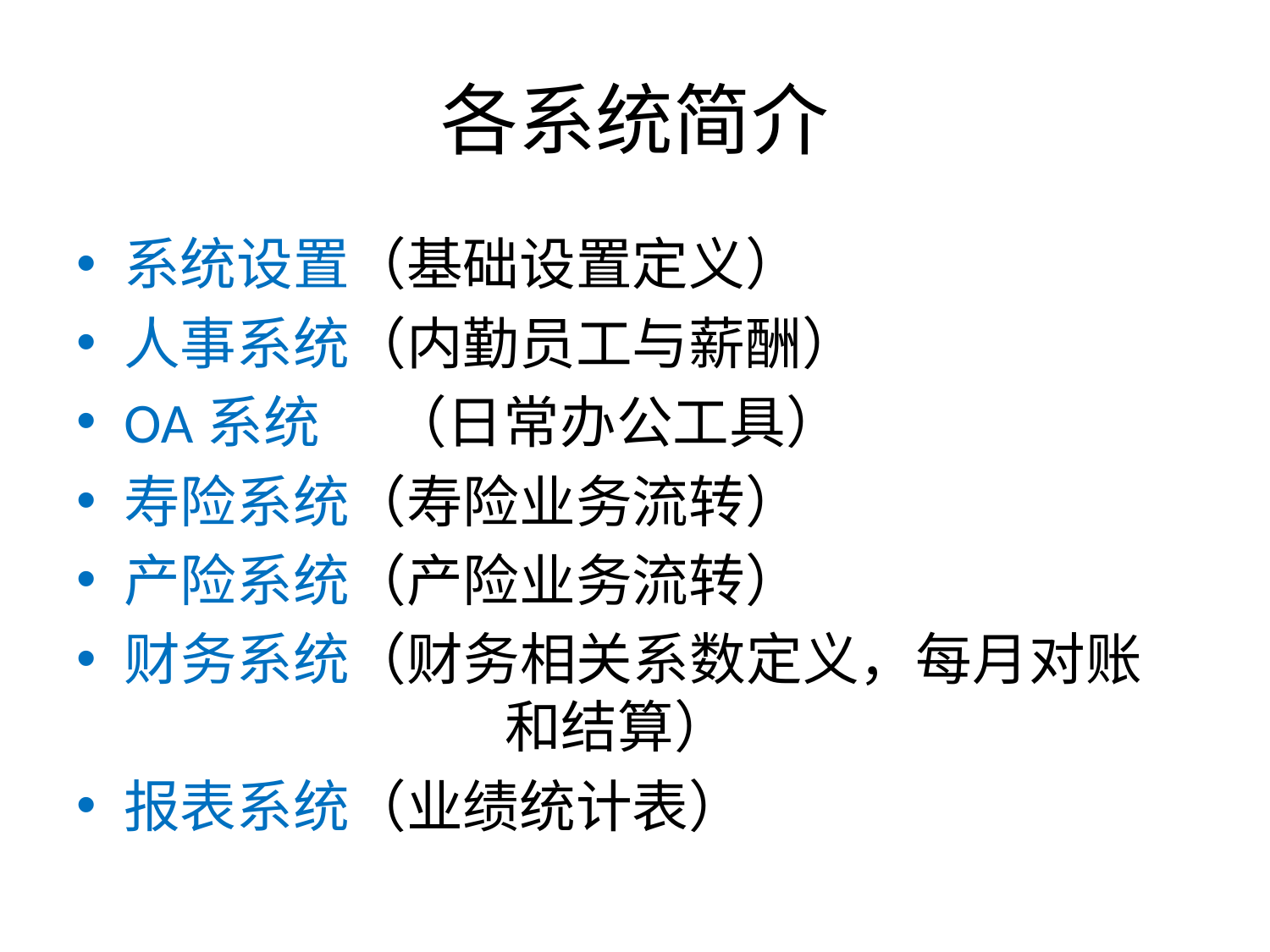

# 各系统简介
系统设置（基础设置定义）
人事系统（内勤员工与薪酬）
OA系统	 （日常办公工具）
寿险系统（寿险业务流转）
产险系统（产险业务流转）
财务系统（财务相关系数定义，每月对账        			和结算）
报表系统（业绩统计表）